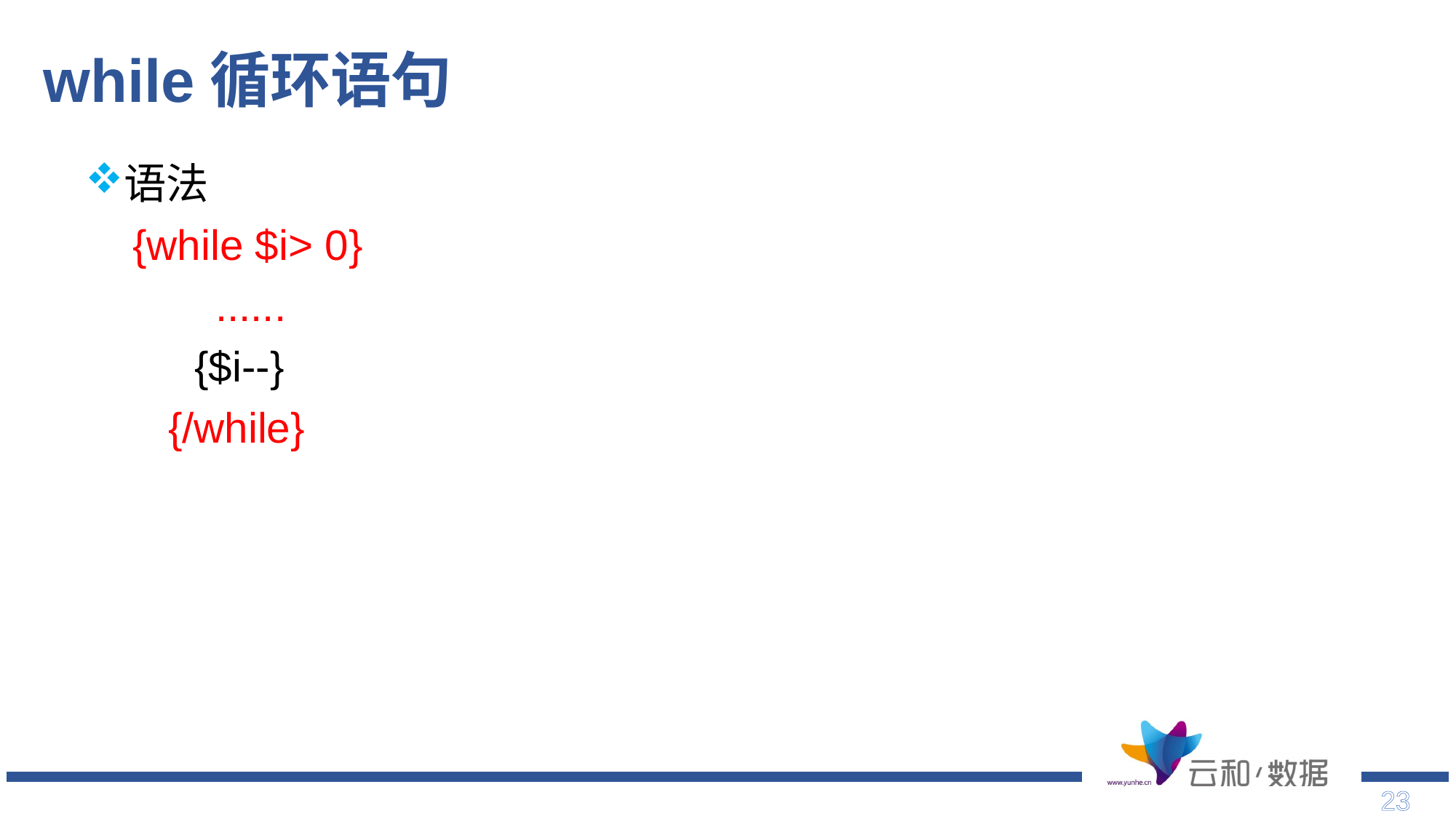

# while循环语句
语法
    {while $i> 0}
           ......
       	{$i--}
       {/while}